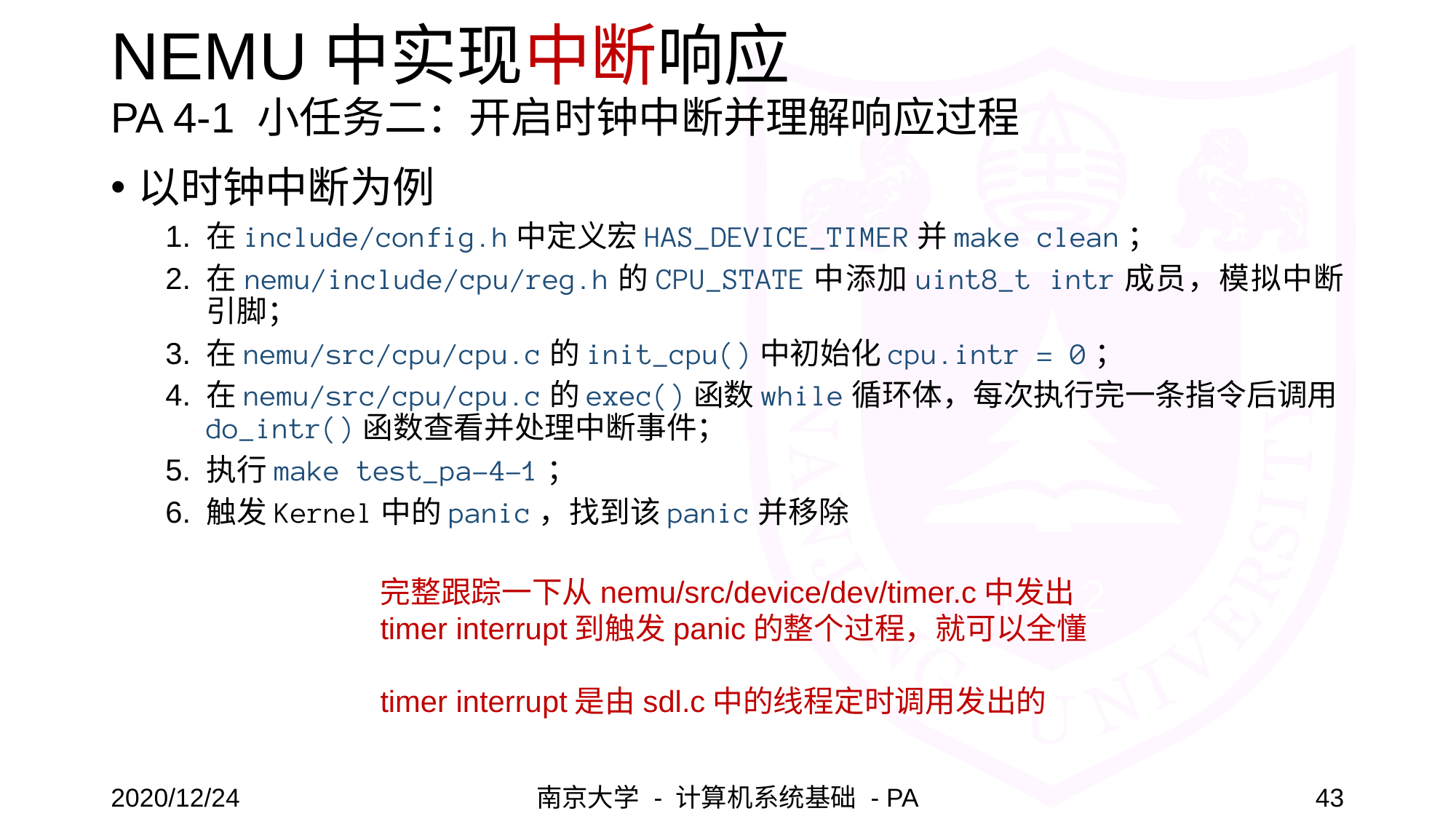

# NEMU中实现中断响应
PA 4-1 小任务二：开启时钟中断并理解响应过程
以时钟中断为例
在include/config.h中定义宏HAS_DEVICE_TIMER并make clean；
在nemu/include/cpu/reg.h的CPU_STATE中添加uint8_t intr成员，模拟中断引脚；
在nemu/src/cpu/cpu.c的init_cpu()中初始化cpu.intr = 0；
在nemu/src/cpu/cpu.c的exec()函数while循环体，每次执行完一条指令后调用do_intr()函数查看并处理中断事件；
执行make test_pa-4-1；
触发Kernel中的panic，找到该panic并移除
完整跟踪一下从nemu/src/device/dev/timer.c中发出timer interrupt到触发panic的整个过程，就可以全懂

timer interrupt是由sdl.c中的线程定时调用发出的
2020/12/24
南京大学 - 计算机系统基础 - PA
43